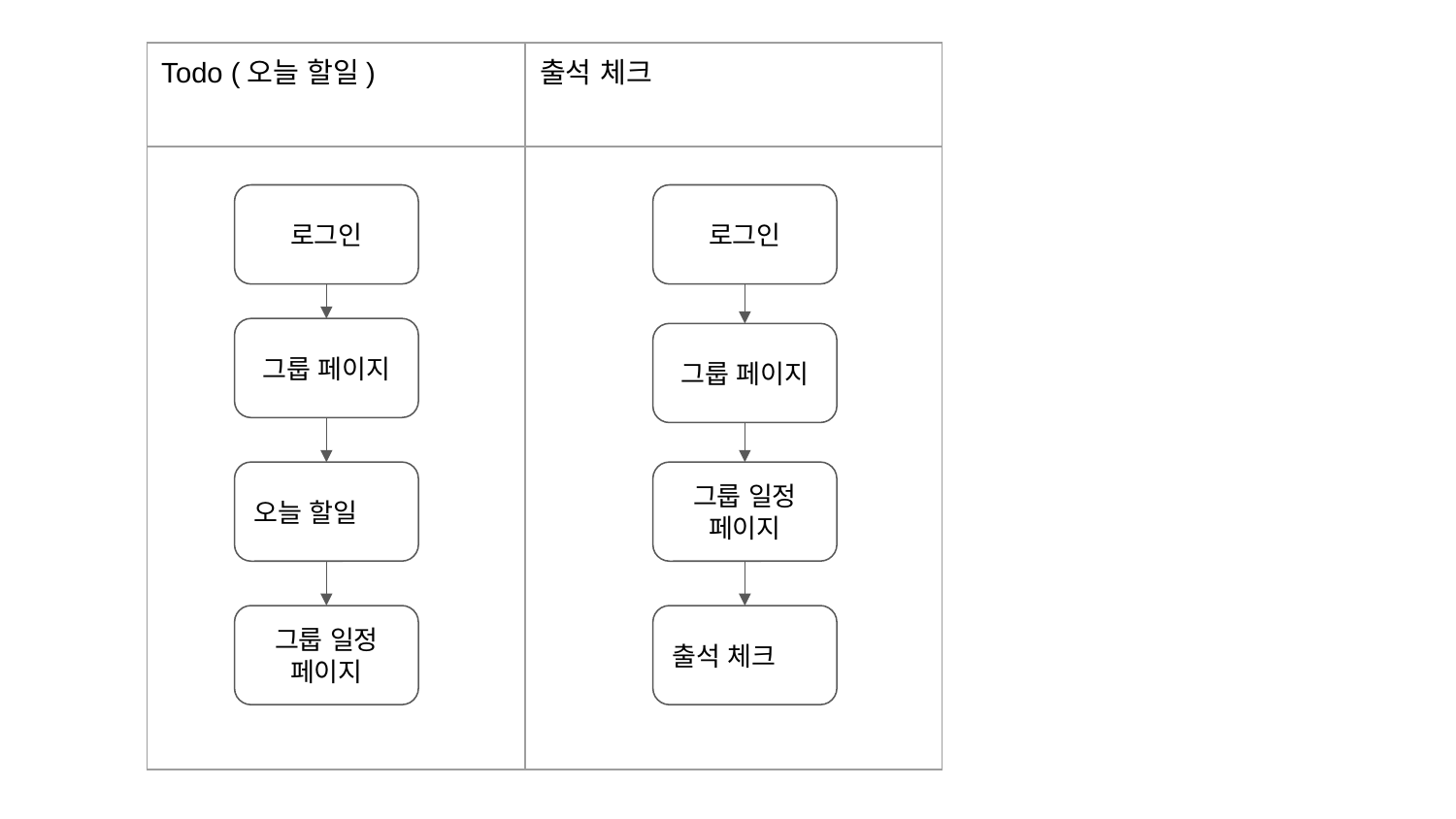

| Todo (오늘 할일) | 출석 체크 |
| --- | --- |
|  |  |
|  |  |
로그인
로그인
그룹 페이지
그룹 페이지
오늘 할일
그룹 일정 페이지
출석 체크
그룹 일정 페이지